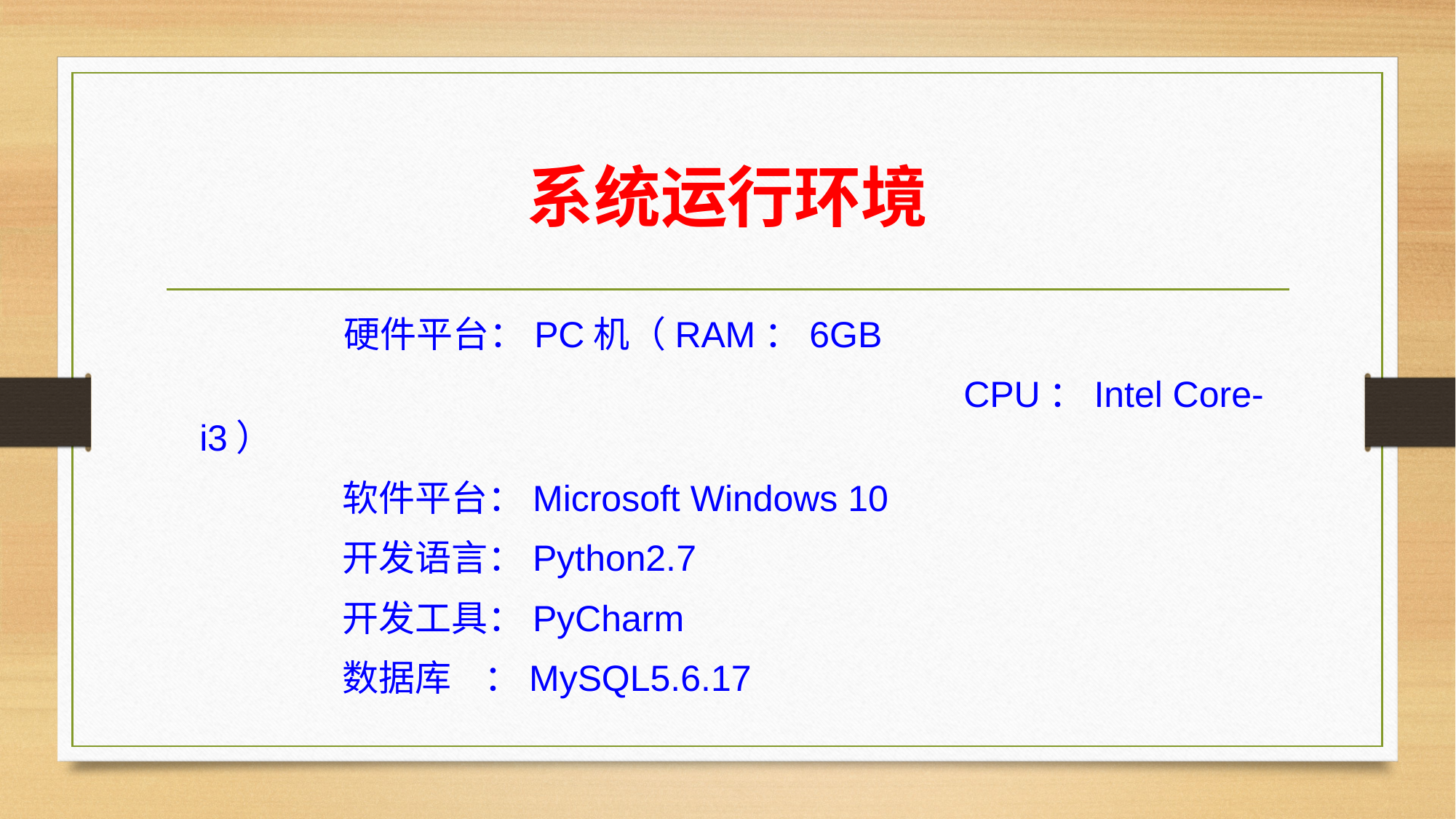

# 系统运行环境
		    硬件平台：PC机（RAM：6GB
								CPU：Intel Core-i3）
		   软件平台：Microsoft Windows 10
		   开发语言：Python2.7
		   开发工具：PyCharm
		   数据库    ：MySQL5.6.17